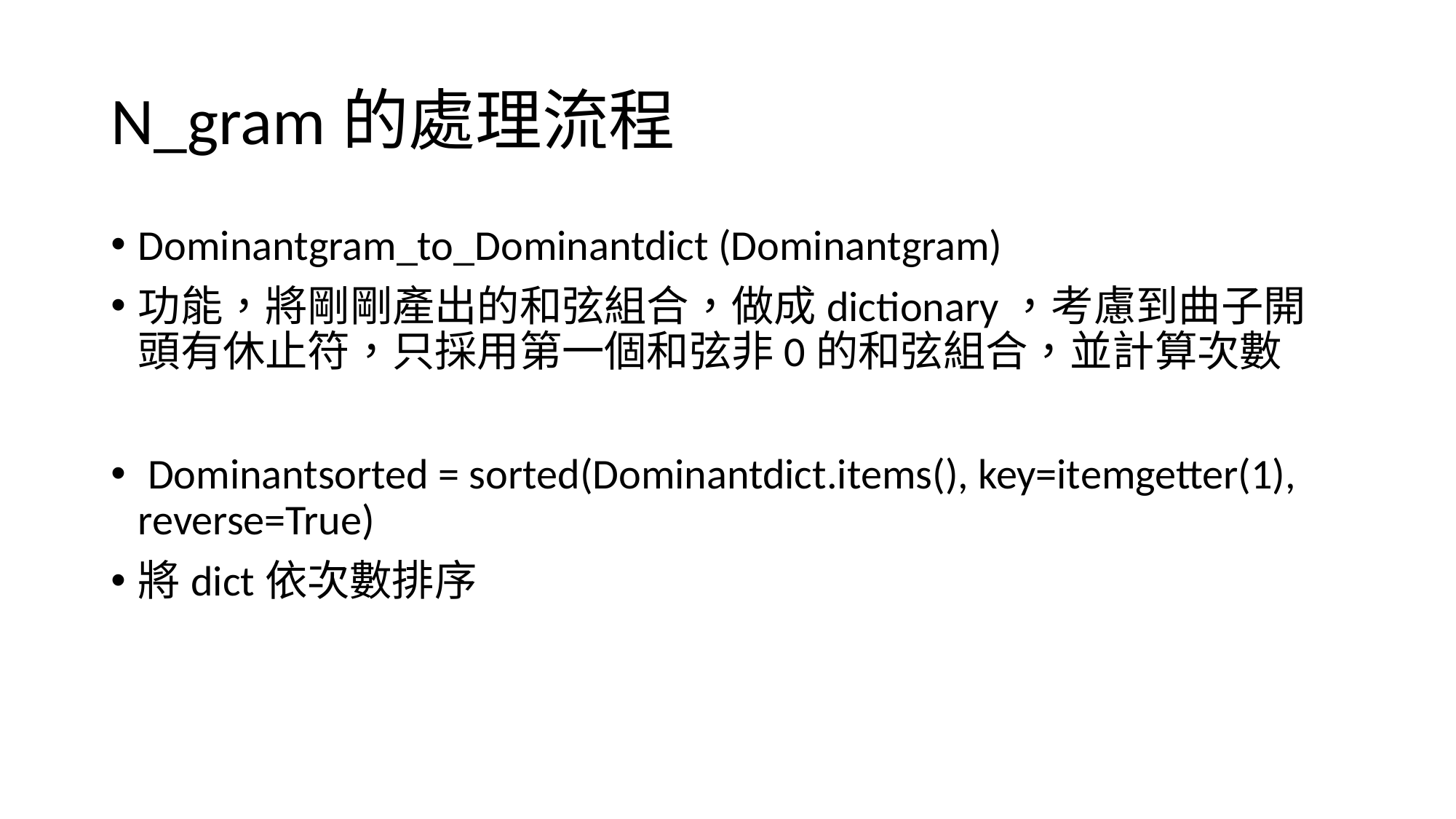

# N_gram的處理流程
Dominantgram_to_Dominantdict (Dominantgram)
功能，將剛剛產出的和弦組合，做成dictionary，考慮到曲子開頭有休止符，只採用第一個和弦非0的和弦組合，並計算次數

 Dominantsorted = sorted(Dominantdict.items(), key=itemgetter(1), reverse=True)
將dict依次數排序